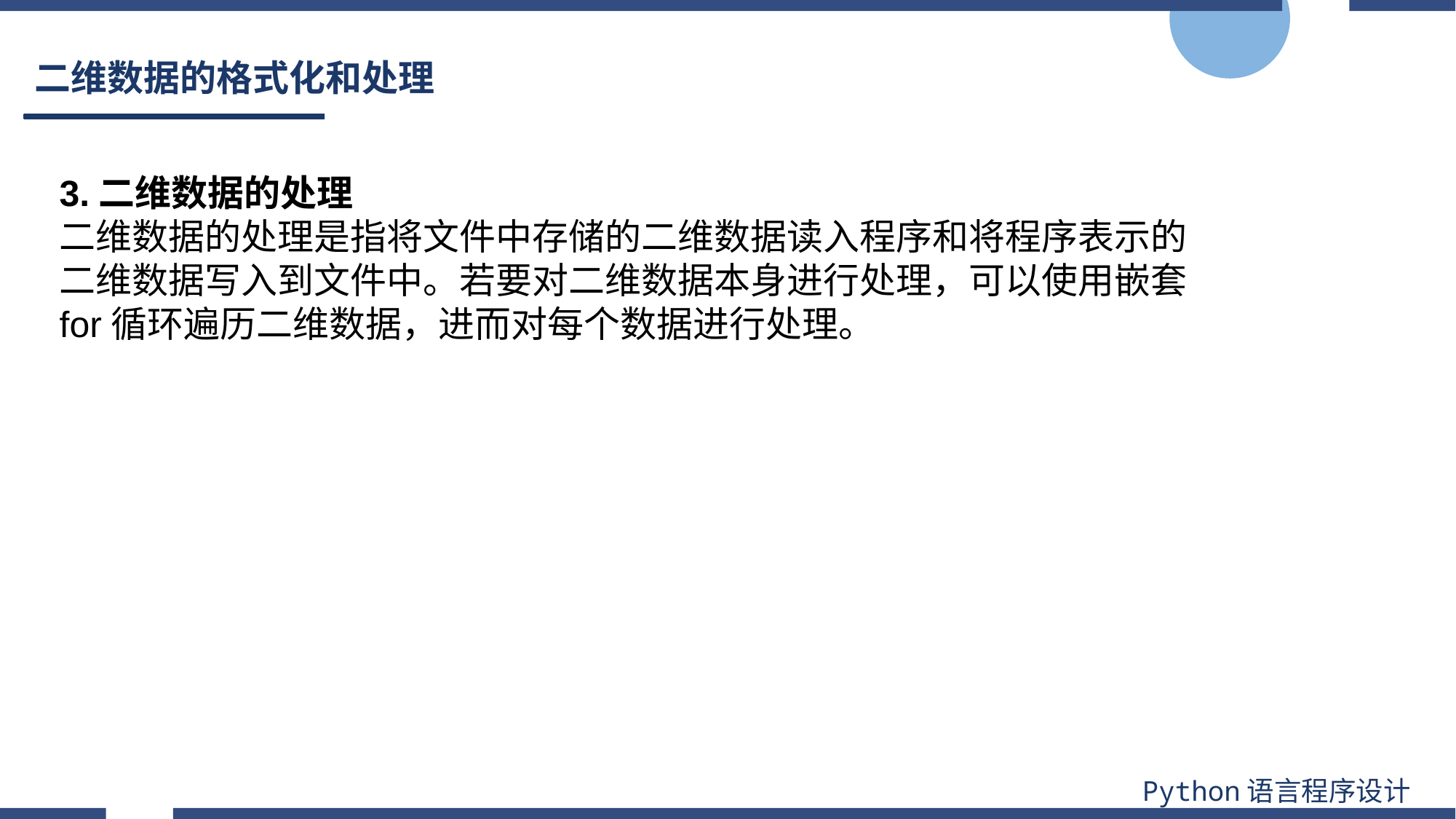

# 二维数据的格式化和处理
3.二维数据的处理
二维数据的处理是指将文件中存储的二维数据读入程序和将程序表示的二维数据写入到文件中。若要对二维数据本身进行处理，可以使用嵌套for循环遍历二维数据，进而对每个数据进行处理。